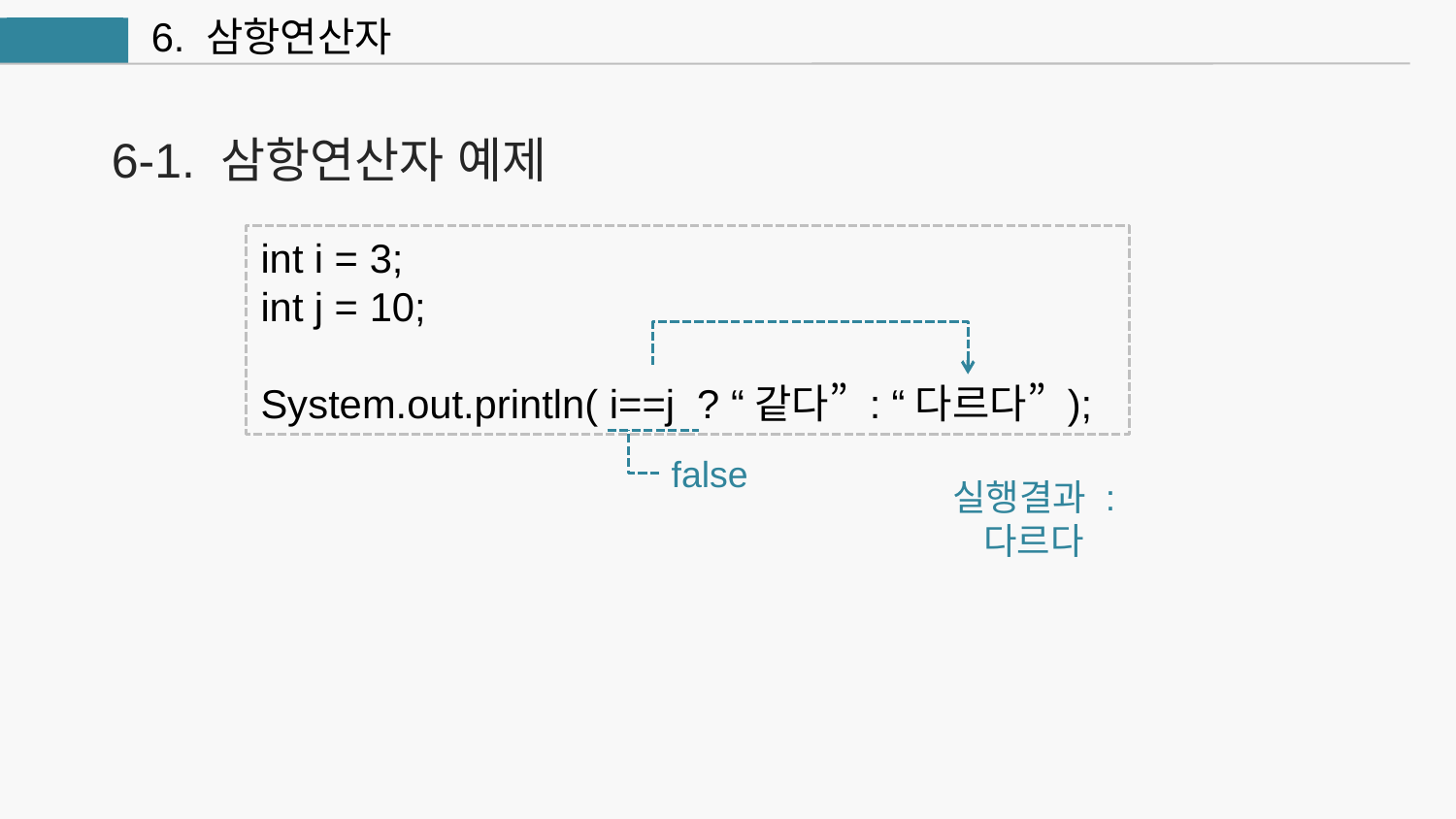

6. 삼항연산자

연산자
6-1. 삼항연산자 예제
int i = 3;
int j = 10;

System.out.println( i==j  ? “같다” : “다르다” );

false
실행결과 :
다르다